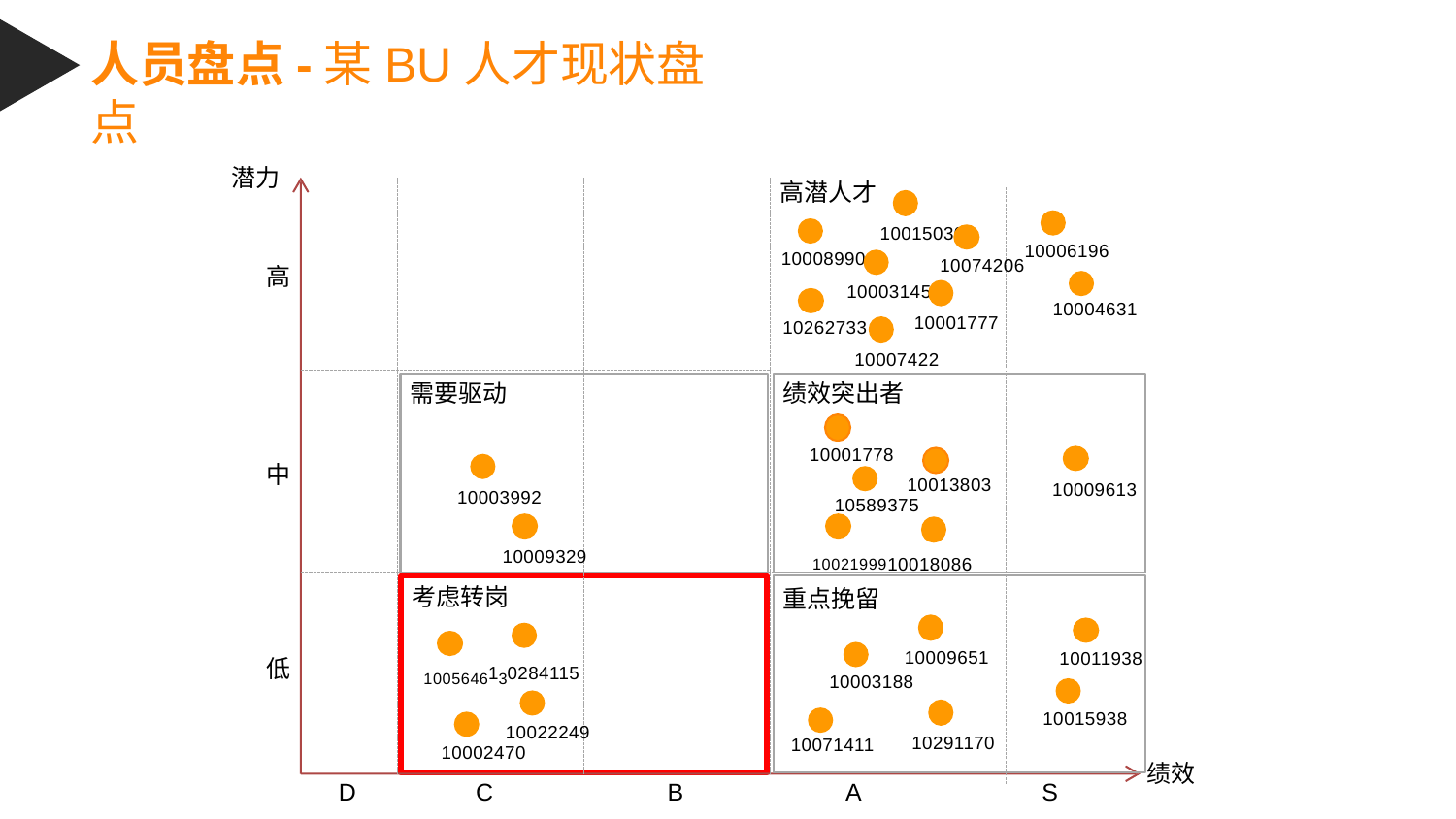

# 人员盘点-某BU人才现状盘点
潜力

高潜人才

10015030

10006196
10008990

10074206
高

10003145

10004631
10001777
10262733

10007422

需要驱动
绩效突出者

10001778

中

10013803
10589375
10009613
10003992

1002199910018086
10009329

考虑转岗
重点挽留

10009651
10003188
10011938
1005646130284115
低

10015938

10022249
10291170
10071411
10002470
绩效

D
C
B
A
S